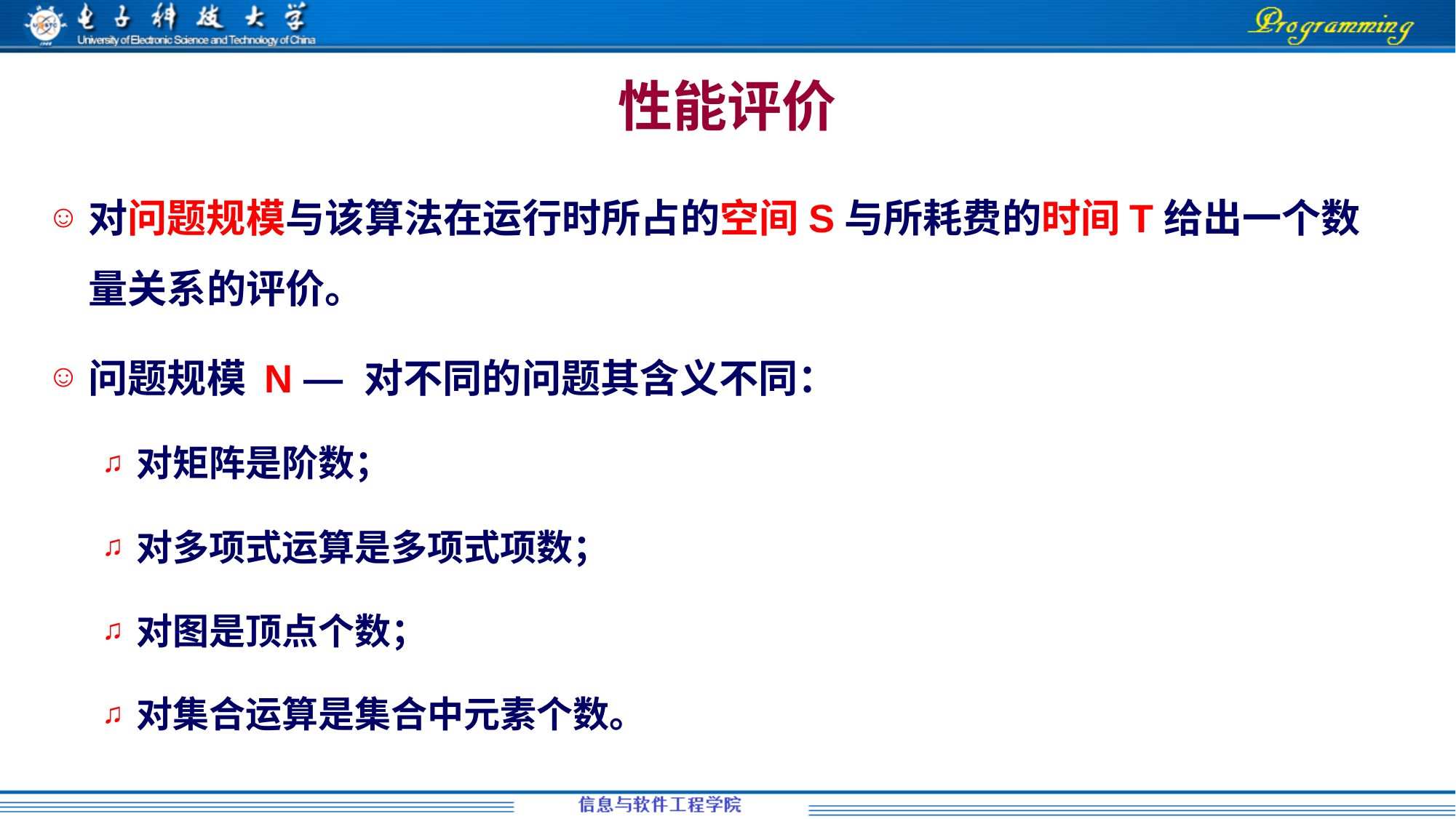

# 性能评价
对问题规模与该算法在运行时所占的空间S与所耗费的时间T给出一个数量关系的评价。
问题规模 N — 对不同的问题其含义不同：
对矩阵是阶数；
对多项式运算是多项式项数；
对图是顶点个数；
对集合运算是集合中元素个数。